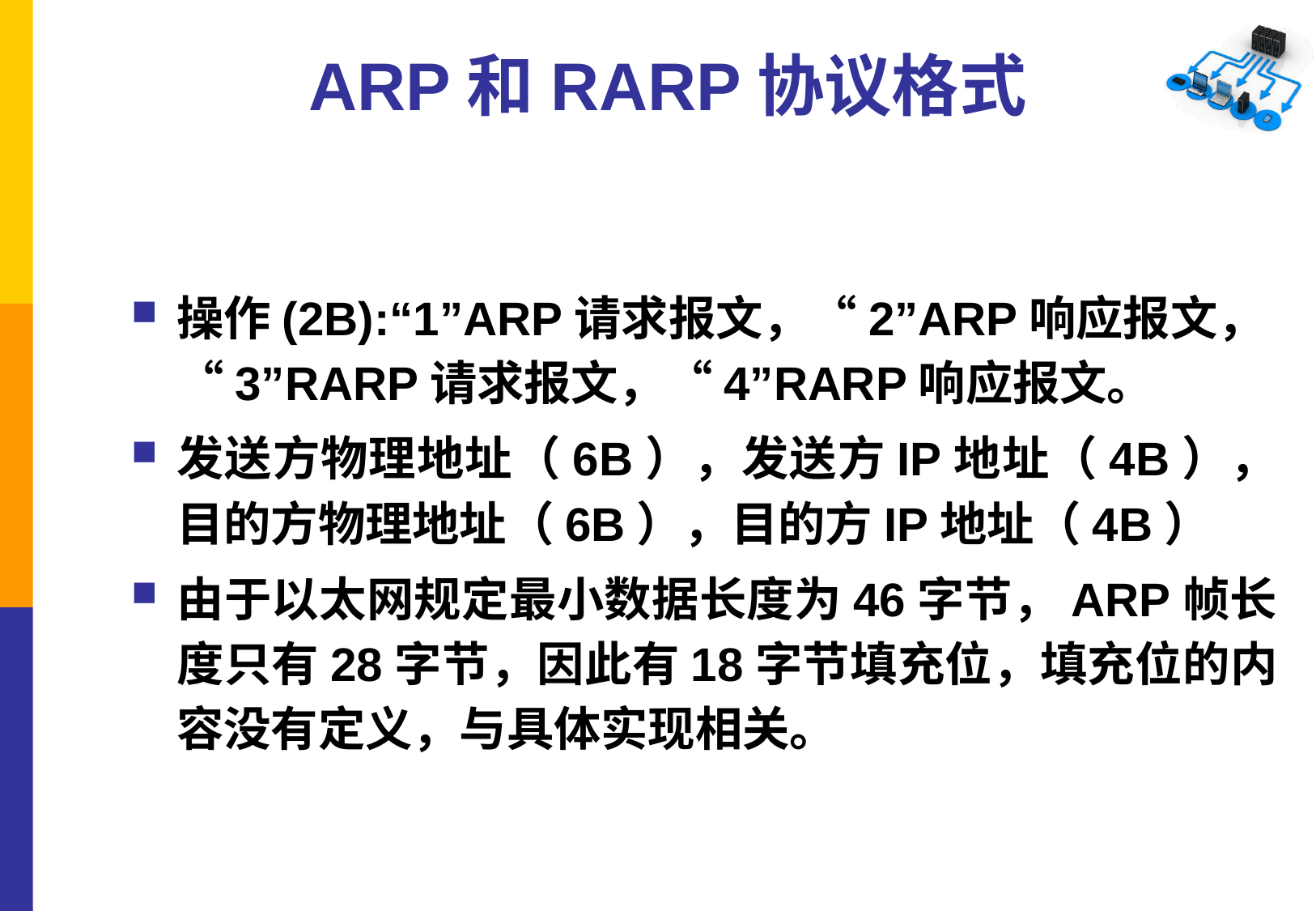

ARP和RARP协议格式
操作(2B):“1”ARP请求报文，“2”ARP响应报文，“3”RARP请求报文，“4”RARP响应报文。
发送方物理地址（6B），发送方IP地址（4B），目的方物理地址（6B），目的方IP地址（4B）
由于以太网规定最小数据长度为46字节，ARP帧长度只有28字节，因此有18字节填充位，填充位的内容没有定义，与具体实现相关。